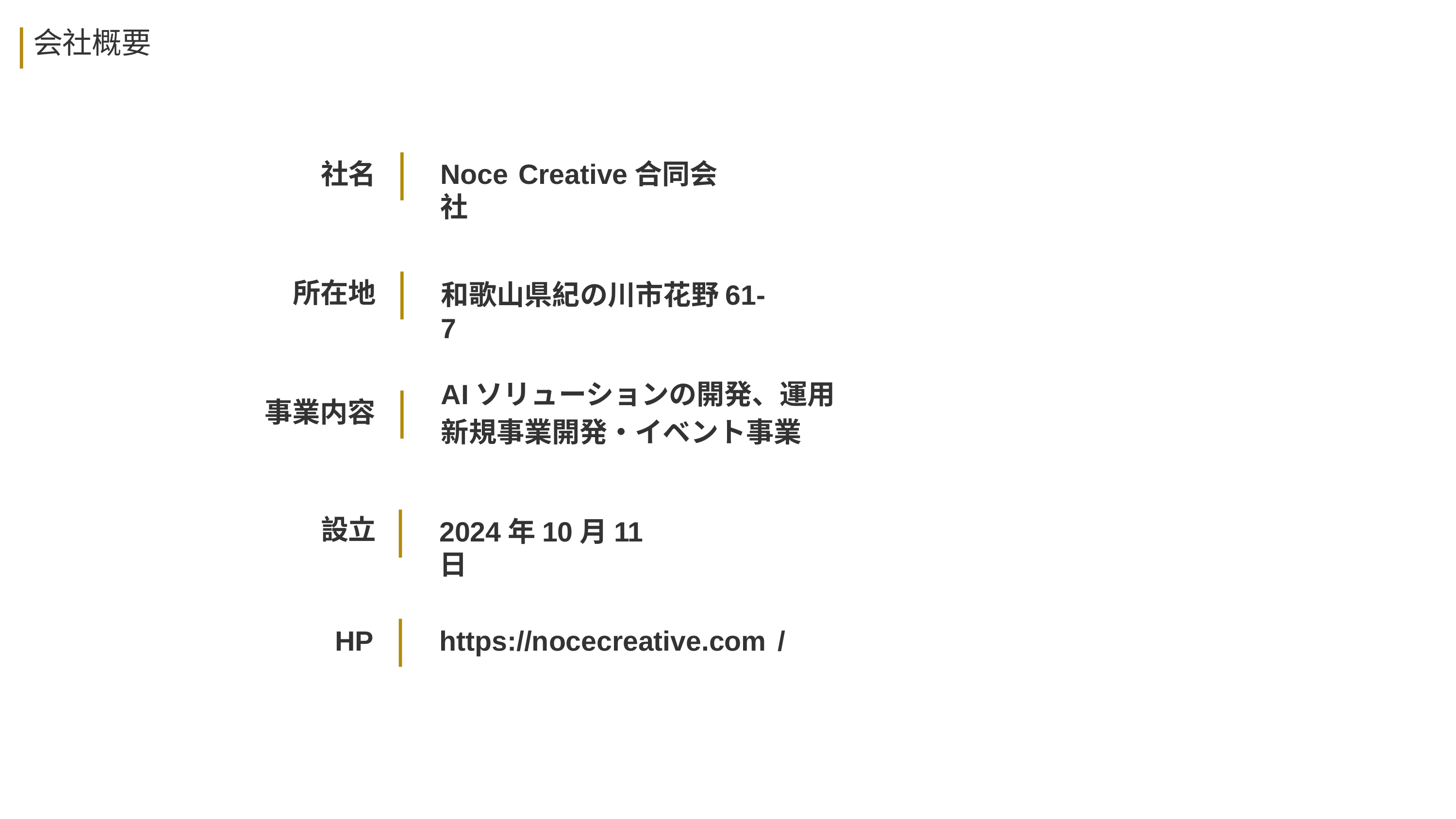

# 会社概要

Noce Creative合同会社
社名

所在地
和歌山県紀の川市花野61-7
AIソリューションの開発、運⽤新規事業開発・イベント事業

事業内容

設立
2024年10⽉11⽇

HP
https://nocecreative.com /